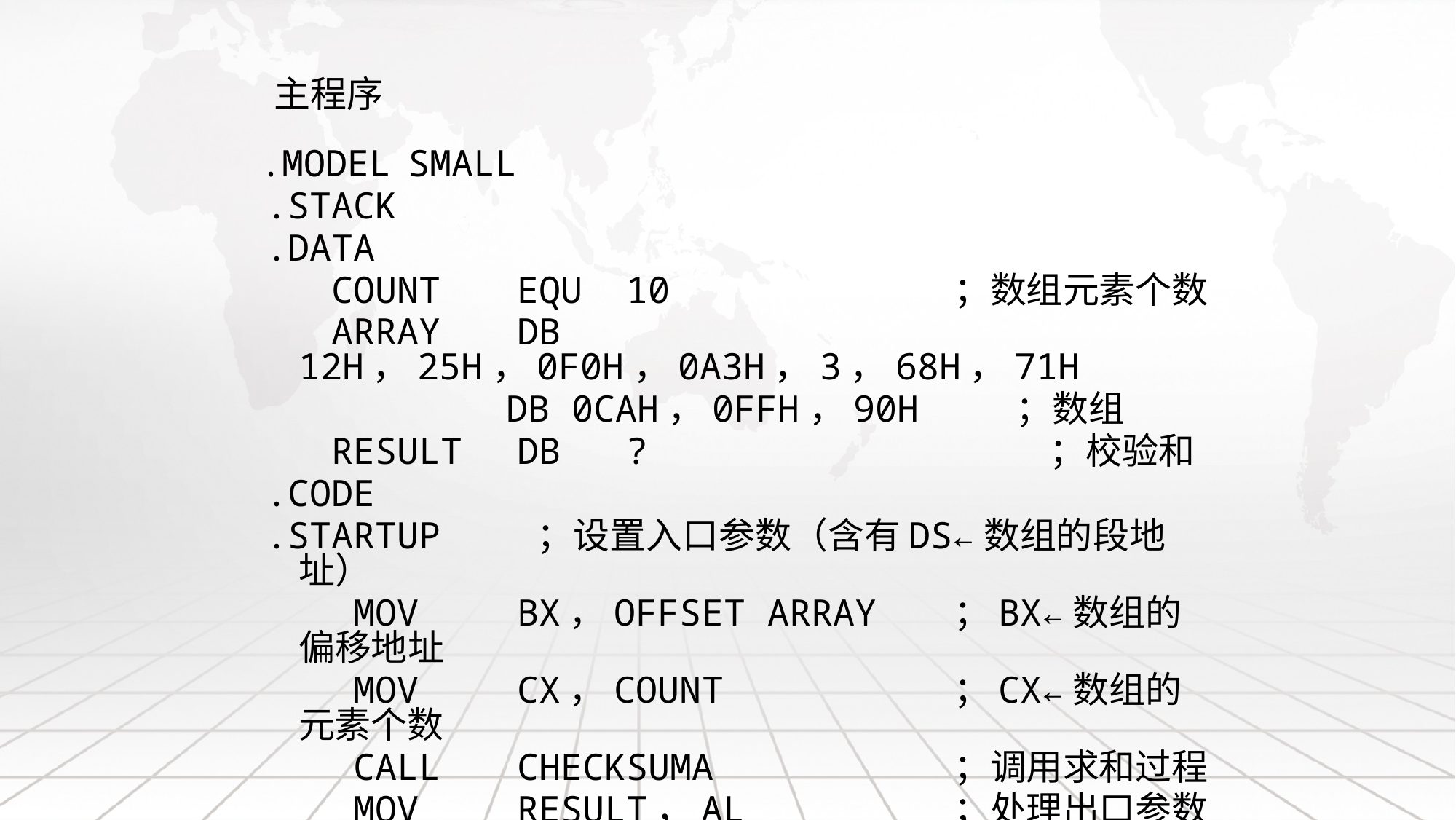

# 主程序
 .MODEL	SMALL
 .STACK
 .DATA
    COUNT	EQU	10        	；数组元素个数
    ARRAY	DB 12H，25H，0F0H，0A3H，3，68H，71H
            DB 0CAH，0FFH，90H    ；数组
    RESULT	DB 	?         	    ；校验和
 .CODE
 .STARTUP    ；设置入口参数（含有DS←数组的段地址）
     MOV	BX，OFFSET ARRAY	；BX←数组的偏移地址
     MOV	CX，COUNT       	；CX←数组的元素个数
     CALL  	CHECKSUMA      	；调用求和过程
     MOV	RESULT，AL      	；处理出口参数
    .EXIT 0